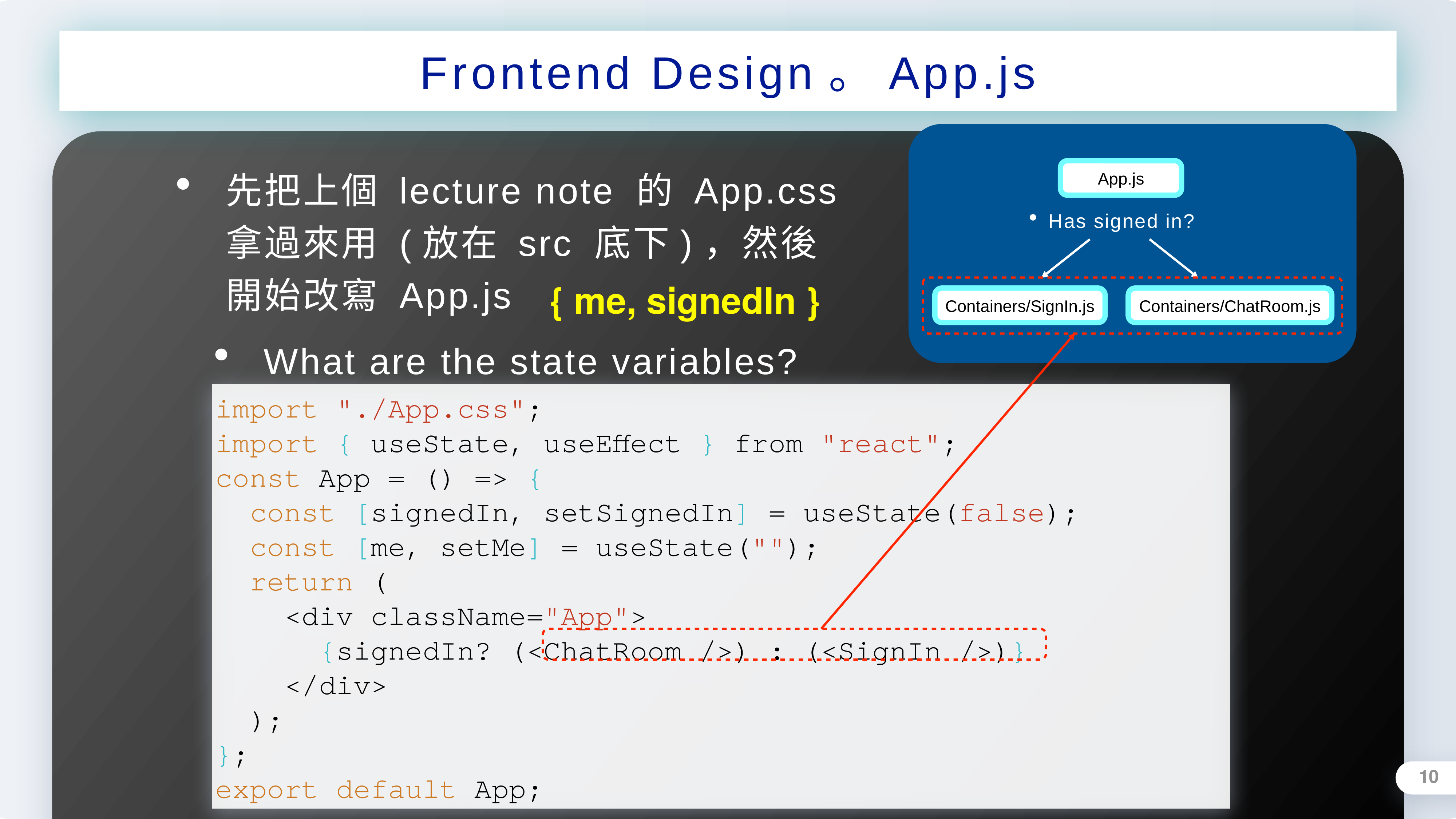

Frontend Design。App.js

App.js
Has signed in?

Containers/SignIn.js
Containers/ChatRoom.js
先把上個 lecture note 的 App.css 拿過來用 (放在 src 底下)，然後開始改寫 App.js
What are the state variables?
{ me, signedIn }

import "./App.css";
import { useState, useEffect } from "react";
const App = () => {
  const [signedIn, setSignedIn] = useState(false);
  const [me, setMe] = useState("");
  return (
    <div className="App">
      {signedIn? (<ChatRoom />) : (<SignIn />)}
    </div>
  );
};
export default App;

10